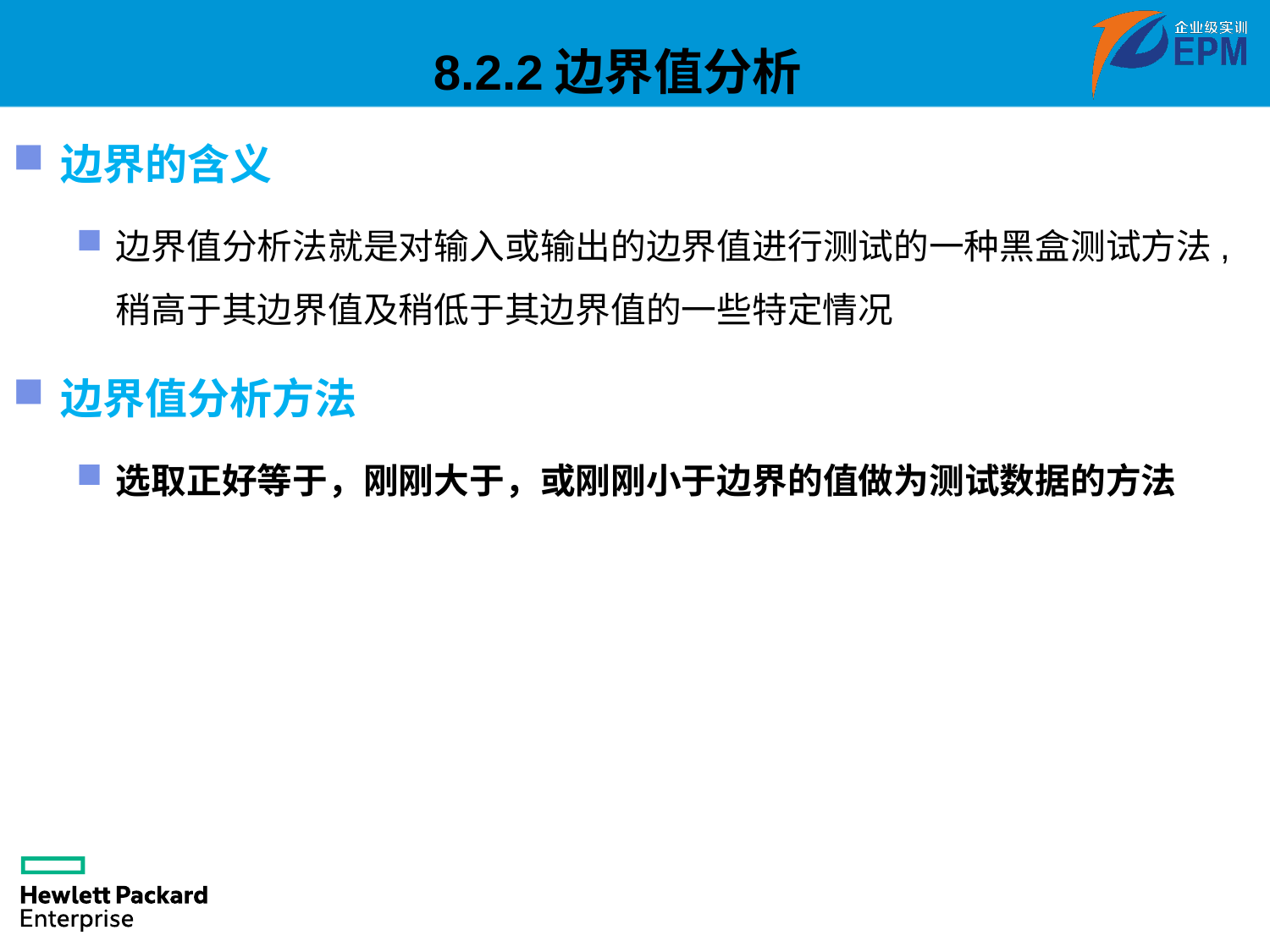

8.2.2边界值分析
边界的含义
边界值分析法就是对输入或输出的边界值进行测试的一种黑盒测试方法,稍高于其边界值及稍低于其边界值的一些特定情况
边界值分析方法
选取正好等于，刚刚大于，或刚刚小于边界的值做为测试数据的方法